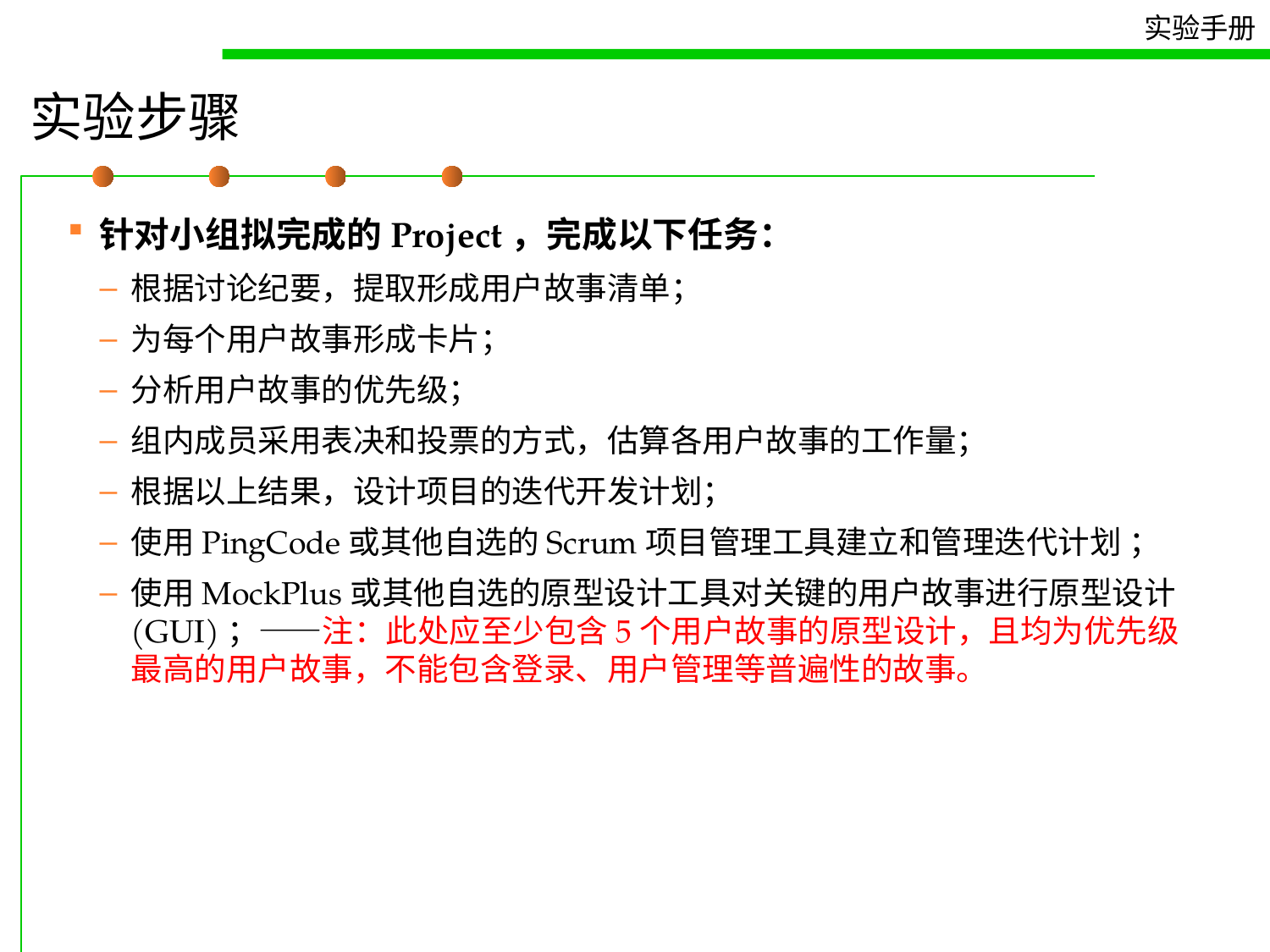

# 实验步骤
针对小组拟完成的Project，完成以下任务：
根据讨论纪要，提取形成用户故事清单；
为每个用户故事形成卡片；
分析用户故事的优先级；
组内成员采用表决和投票的方式，估算各用户故事的工作量；
根据以上结果，设计项目的迭代开发计划；
使用PingCode或其他自选的Scrum项目管理工具建立和管理迭代计划 ；
使用MockPlus或其他自选的原型设计工具对关键的用户故事进行原型设计(GUI)；——注：此处应至少包含5个用户故事的原型设计，且均为优先级最高的用户故事，不能包含登录、用户管理等普遍性的故事。